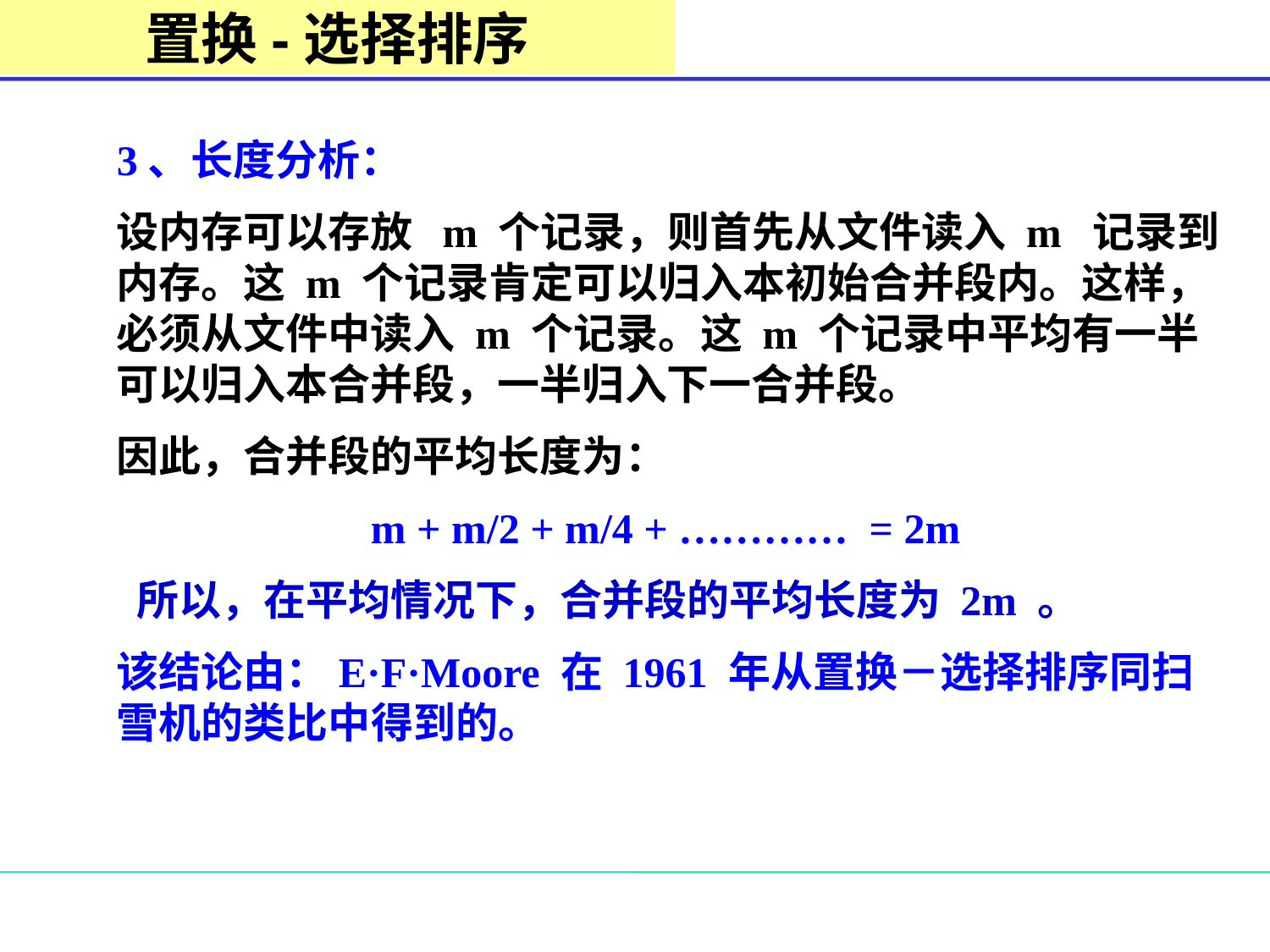

置换-选择排序
3、长度分析：
设内存可以存放  m 个记录，则首先从文件读入 m  记录到内存。这 m 个记录肯定可以归入本初始合并段内。这样，必须从文件中读入 m 个记录。这 m 个记录中平均有一半可以归入本合并段，一半归入下一合并段。
因此，合并段的平均长度为：
		m + m/2 + m/4 + …………  = 2m
 所以，在平均情况下，合并段的平均长度为 2m 。
该结论由：E·F·Moore 在 1961 年从置换－选择排序同扫雪机的类比中得到的。